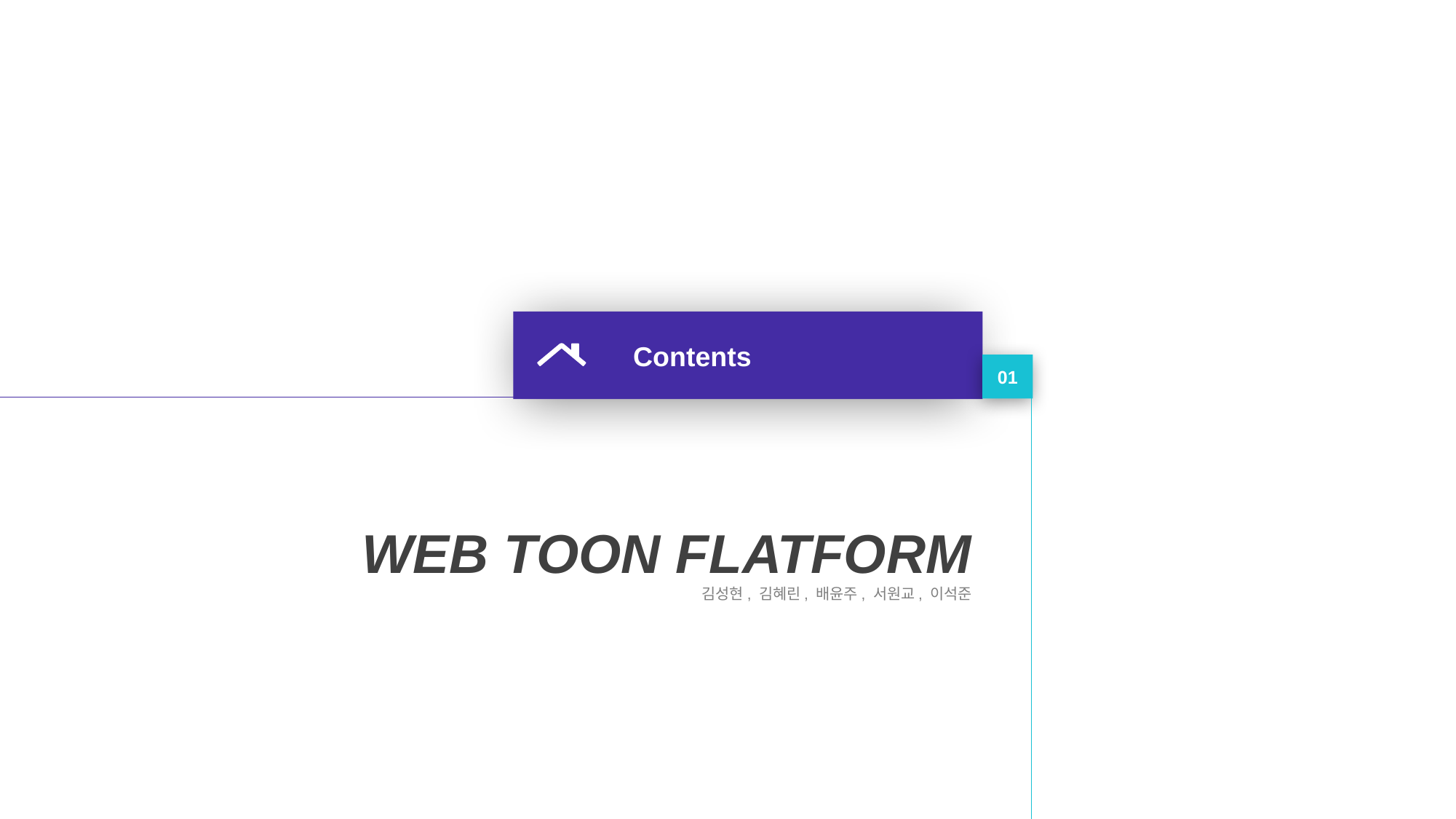

Contents

01
WEB TOON FLATFORM
김성현, 김혜린, 배윤주, 서원교, 이석준